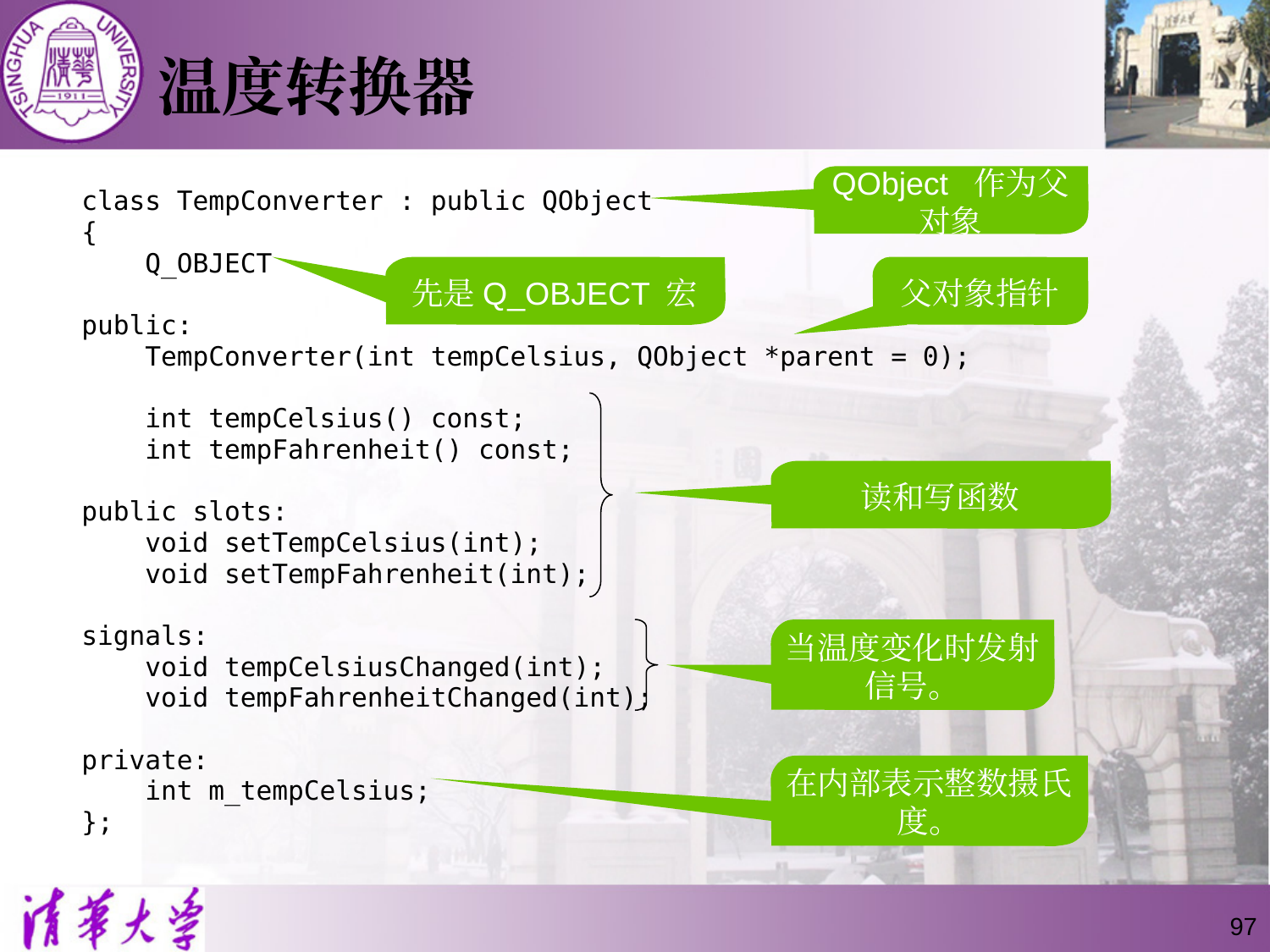

# 温度转换器

QObject  作为父对象
class TempConverter : public QObject
{
    Q_OBJECT

public:
    TempConverter(int tempCelsius, QObject *parent = 0);

    int tempCelsius() const;
    int tempFahrenheit() const;

public slots:
    void setTempCelsius(int);
    void setTempFahrenheit(int);

signals:
    void tempCelsiusChanged(int);
    void tempFahrenheitChanged(int);

private:
    int m_tempCelsius;
};

先是Q_OBJECT 宏

父对象指针

读和写函数

当温度变化时发射信号。

在内部表示整数摄氏度。

97